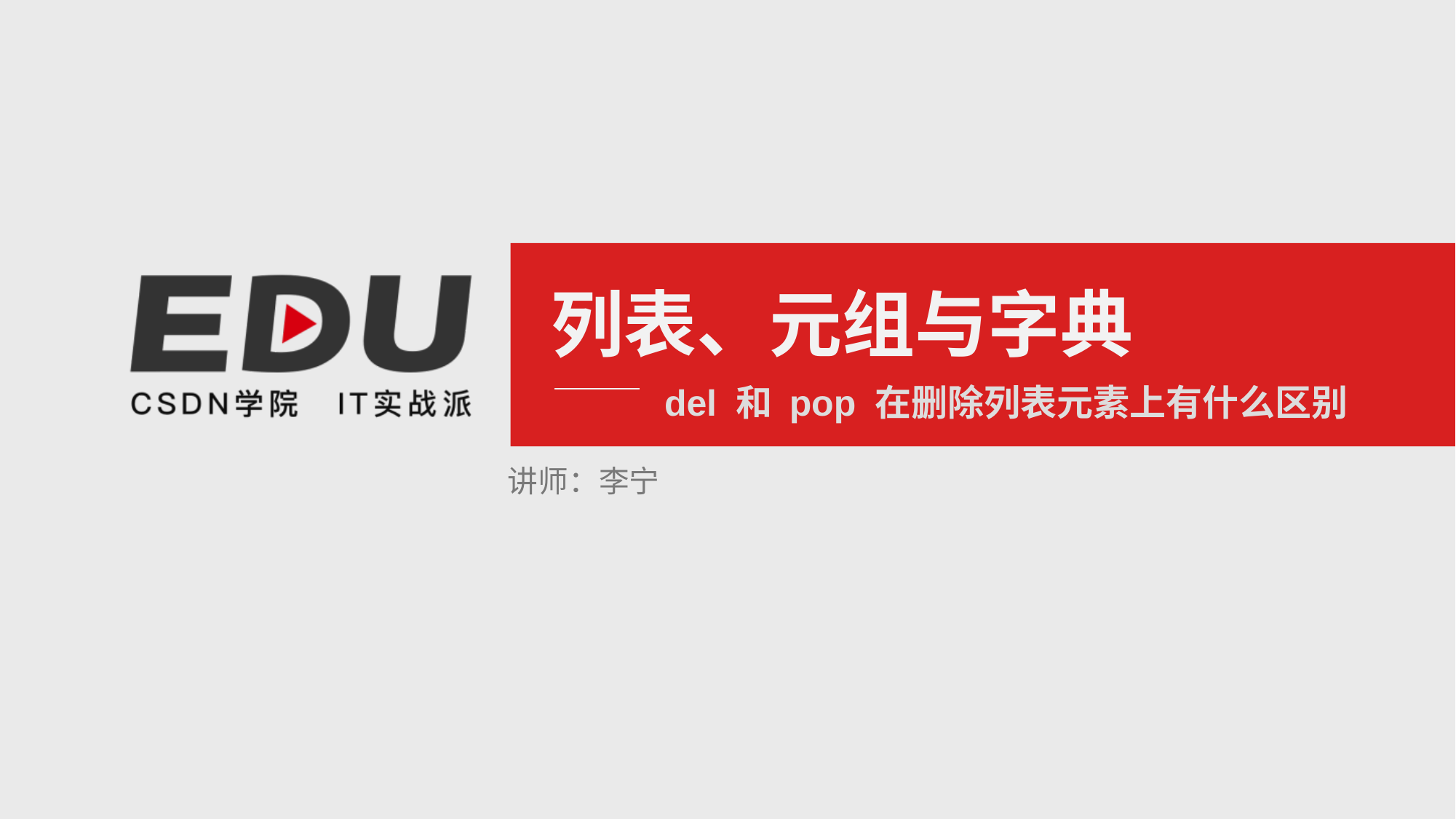

# 列表、元组与字典
del 和 pop 在删除列表元素上有什么区别
讲师：李宁